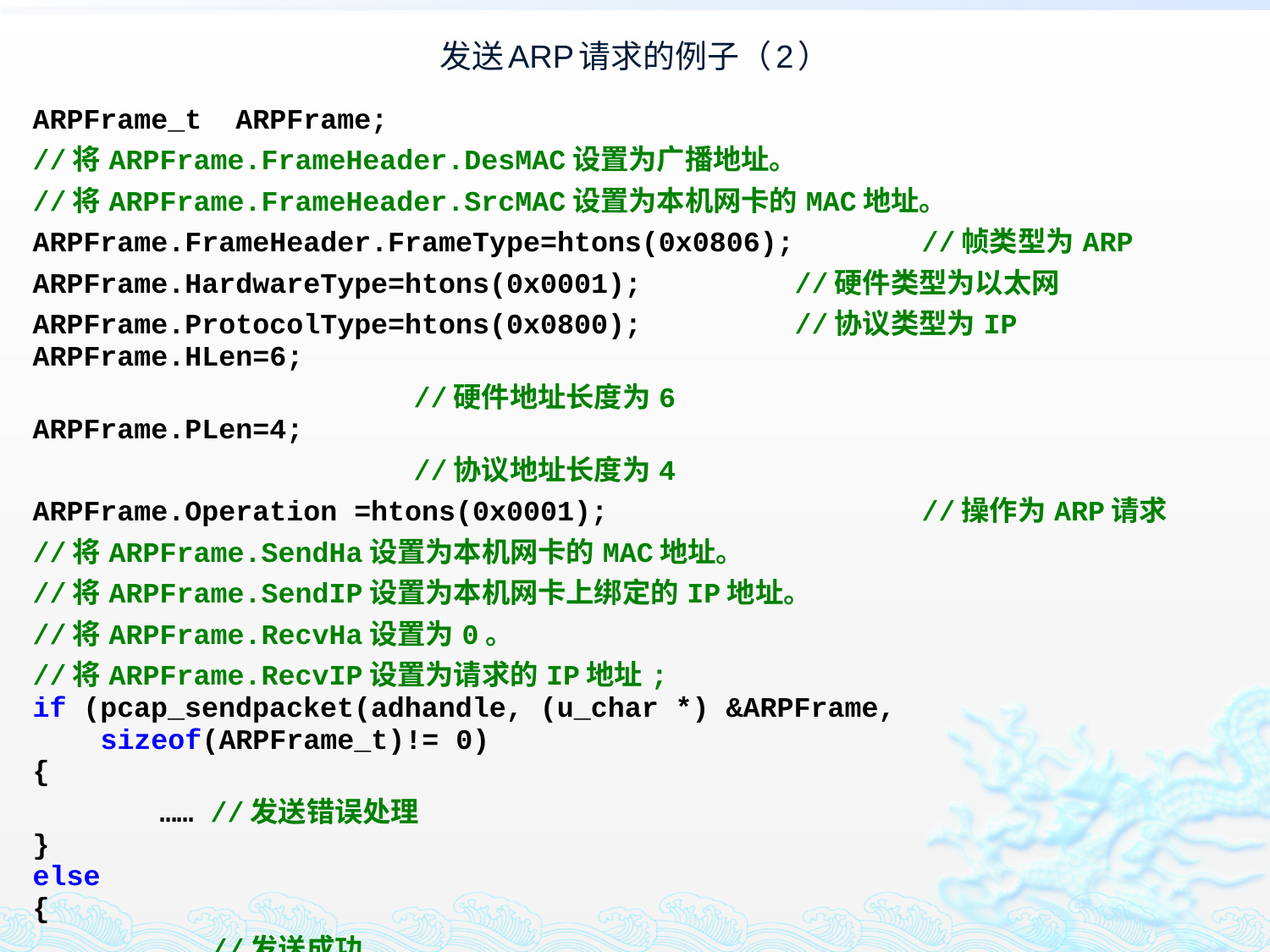

# 发送ARP请求的例子（2）
| ARPFrame\_t ARPFrame; //将ARPFrame.FrameHeader.DesMAC设置为广播地址。 //将ARPFrame.FrameHeader.SrcMAC设置为本机网卡的MAC地址。 ARPFrame.FrameHeader.FrameType=htons(0x0806); //帧类型为ARP ARPFrame.HardwareType=htons(0x0001); //硬件类型为以太网 ARPFrame.ProtocolType=htons(0x0800); //协议类型为IP ARPFrame.HLen=6; //硬件地址长度为6 ARPFrame.PLen=4; //协议地址长度为4 ARPFrame.Operation =htons(0x0001); //操作为ARP请求 //将ARPFrame.SendHa设置为本机网卡的MAC地址。 //将ARPFrame.SendIP设置为本机网卡上绑定的IP地址。 //将ARPFrame.RecvHa设置为0。 //将ARPFrame.RecvIP设置为请求的IP地址; if (pcap\_sendpacket(adhandle, (u\_char \*) &ARPFrame, sizeof(ARPFrame\_t)!= 0) { …… //发送错误处理 } else { …… //发送成功 } |
| --- |